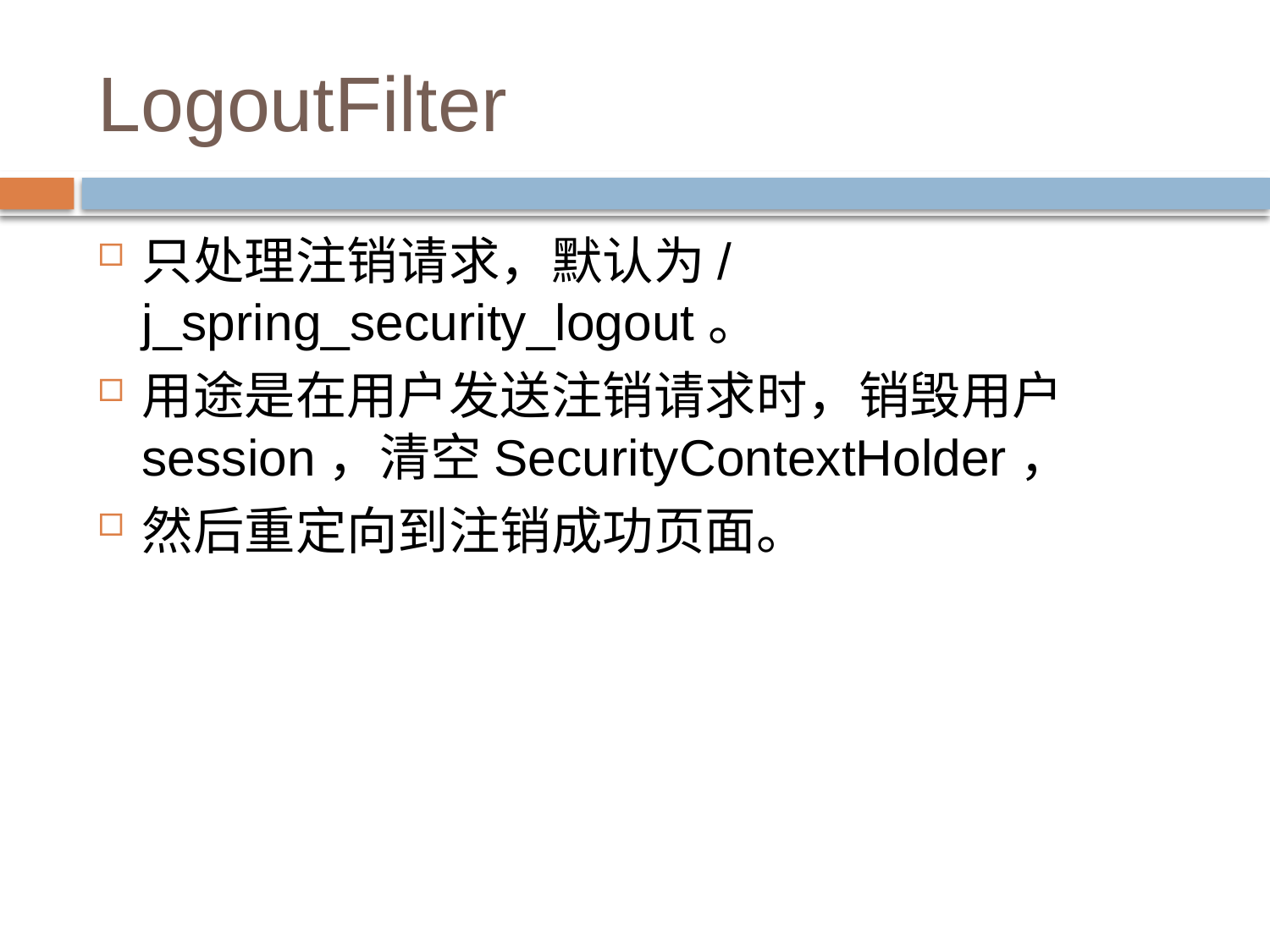

# LogoutFilter
只处理注销请求，默认为/j_spring_security_logout。
用途是在用户发送注销请求时，销毁用户session，清空SecurityContextHolder，
然后重定向到注销成功页面。